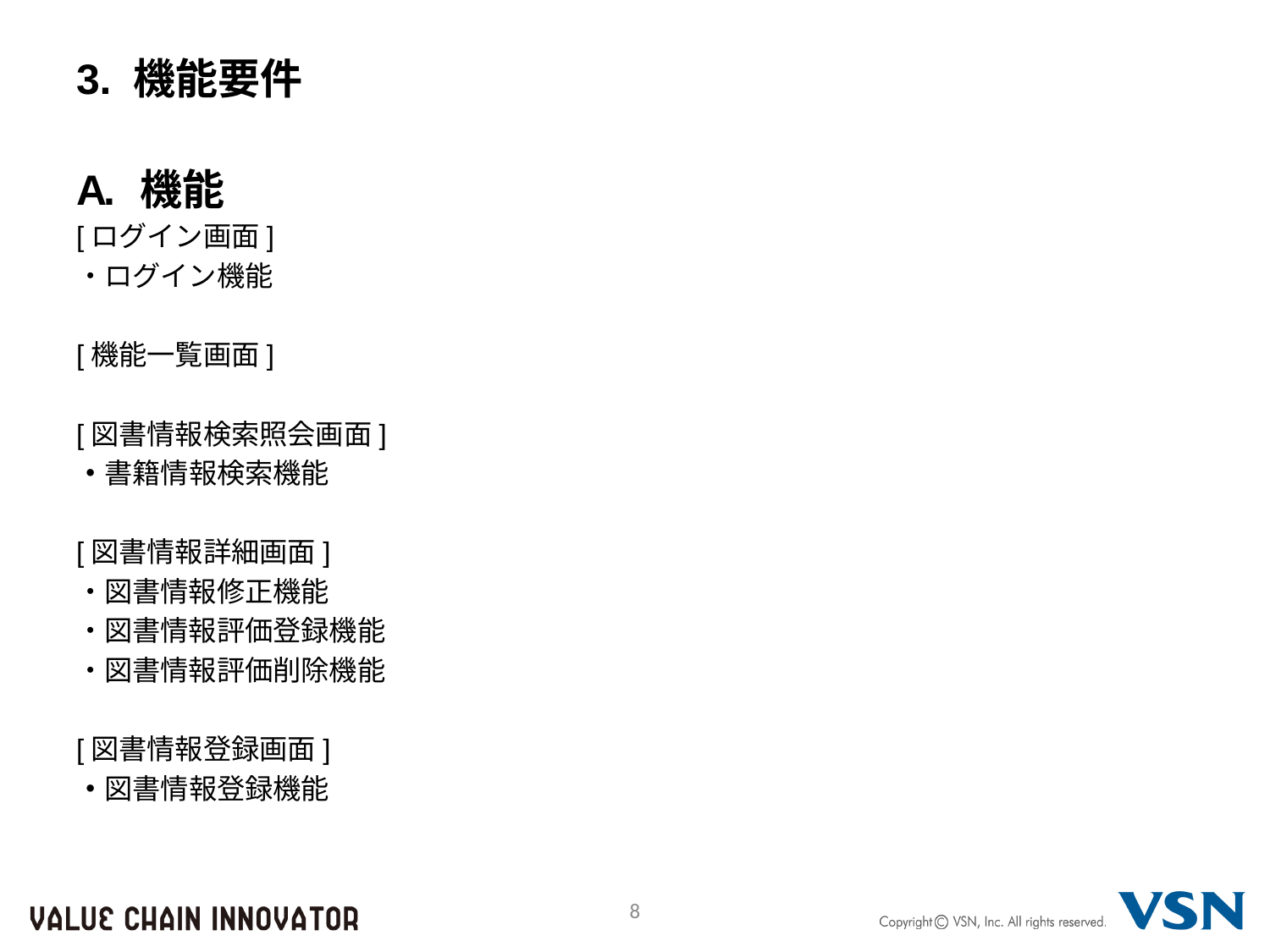

# 3. 機能要件
機能
[ログイン画面]
・ログイン機能

[機能一覧画面]

[図書情報検索照会画面]
・書籍情報検索機能

[図書情報詳細画面]
・図書情報修正機能
・図書情報評価登録機能
・図書情報評価削除機能

[図書情報登録画面]
・図書情報登録機能

8